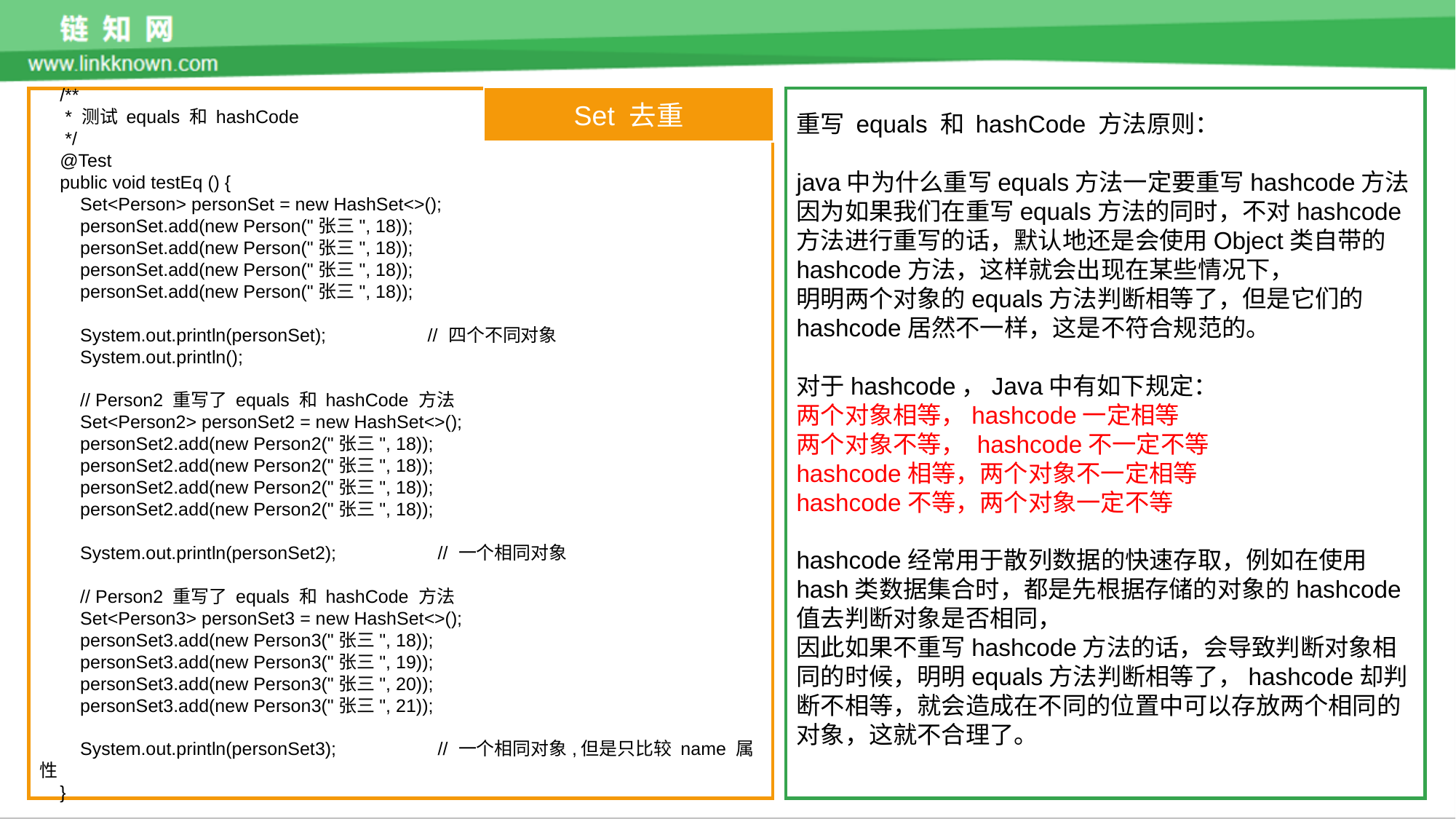

Set 去重
重写 equals 和 hashCode 方法原则：

java中为什么重写equals方法一定要重写hashcode方法
因为如果我们在重写equals方法的同时，不对hashcode方法进行重写的话，默认地还是会使用Object类自带的hashcode方法，这样就会出现在某些情况下，
明明两个对象的equals方法判断相等了，但是它们的hashcode居然不一样，这是不符合规范的。

对于hashcode，Java中有如下规定：
两个对象相等，hashcode一定相等
两个对象不等， hashcode不一定不等
hashcode相等，两个对象不一定相等
hashcode不等，两个对象一定不等

hashcode经常用于散列数据的快速存取，例如在使用hash类数据集合时，都是先根据存储的对象的hashcode值去判断对象是否相同，
因此如果不重写hashcode方法的话，会导致判断对象相同的时候，明明equals方法判断相等了，hashcode却判断不相等，就会造成在不同的位置中可以存放两个相同的对象，这就不合理了。

    /**
     * 测试 equals 和 hashCode
     */
    @Test
    public void testEq () {
        Set<Person> personSet = new HashSet<>();
        personSet.add(new Person("张三", 18));
        personSet.add(new Person("张三", 18));
        personSet.add(new Person("张三", 18));
        personSet.add(new Person("张三", 18));

        System.out.println(personSet);                    // 四个不同对象
        System.out.println();

        // Person2 重写了 equals 和 hashCode 方法
        Set<Person2> personSet2 = new HashSet<>();
        personSet2.add(new Person2("张三", 18));
        personSet2.add(new Person2("张三", 18));
        personSet2.add(new Person2("张三", 18));
        personSet2.add(new Person2("张三", 18));

        System.out.println(personSet2);                    // 一个相同对象

        // Person2 重写了 equals 和 hashCode 方法
        Set<Person3> personSet3 = new HashSet<>();
        personSet3.add(new Person3("张三", 18));
        personSet3.add(new Person3("张三", 19));
        personSet3.add(new Person3("张三", 20));
        personSet3.add(new Person3("张三", 21));

        System.out.println(personSet3);                    // 一个相同对象,但是只比较 name 属性
    }